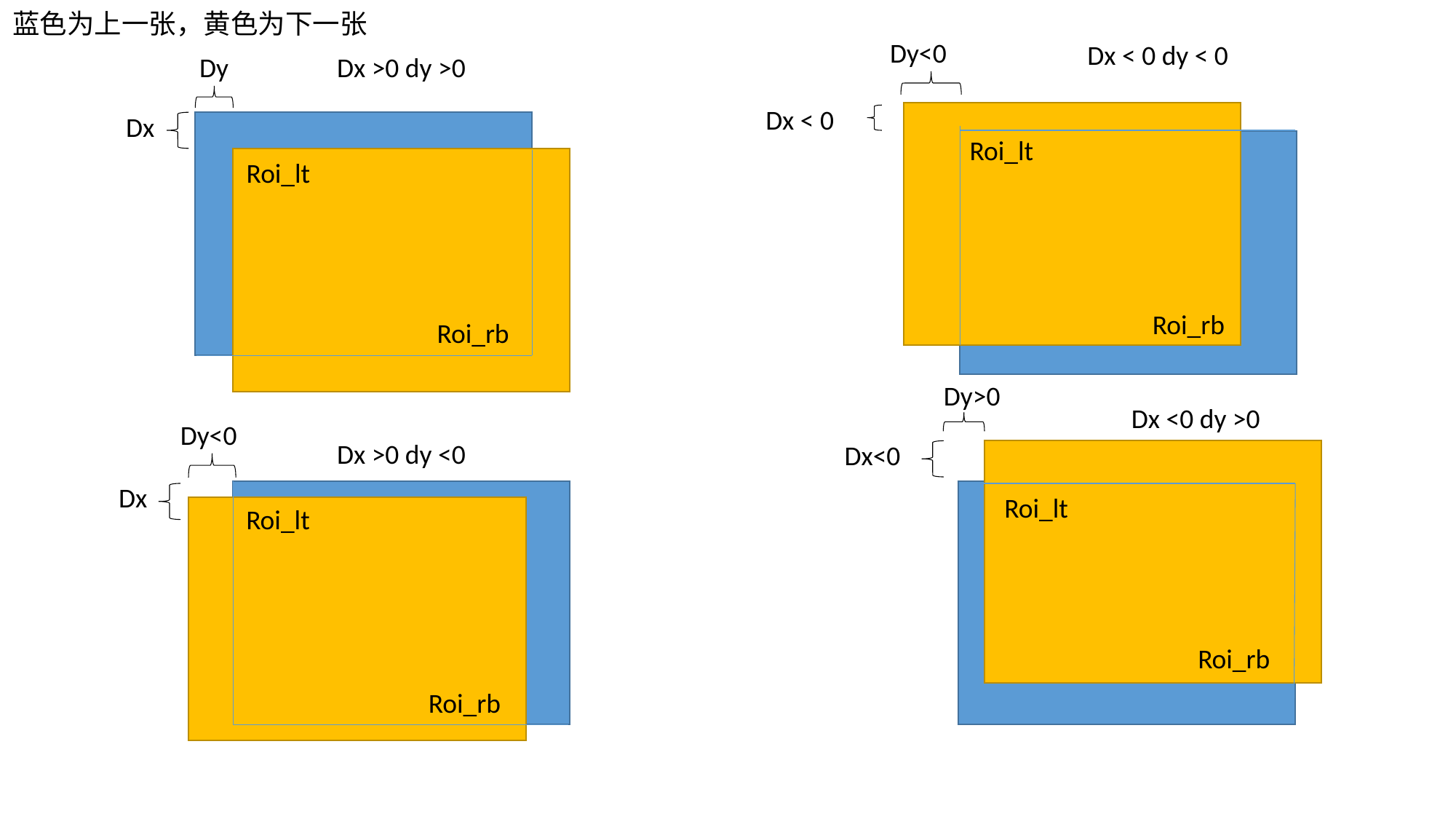

蓝色为上一张，黄色为下一张
Dy<0
Dx < 0 dy < 0
Dy
Dx >0 dy >0

Dx < 0

Dx

Roi_lt

Roi_lt
Roi_rb
Roi_rb
Dy>0
Dx <0 dy >0

Dy<0
Dx >0 dy <0
Dx<0

Dx

Roi_lt
Roi_lt

Roi_rb
Roi_rb